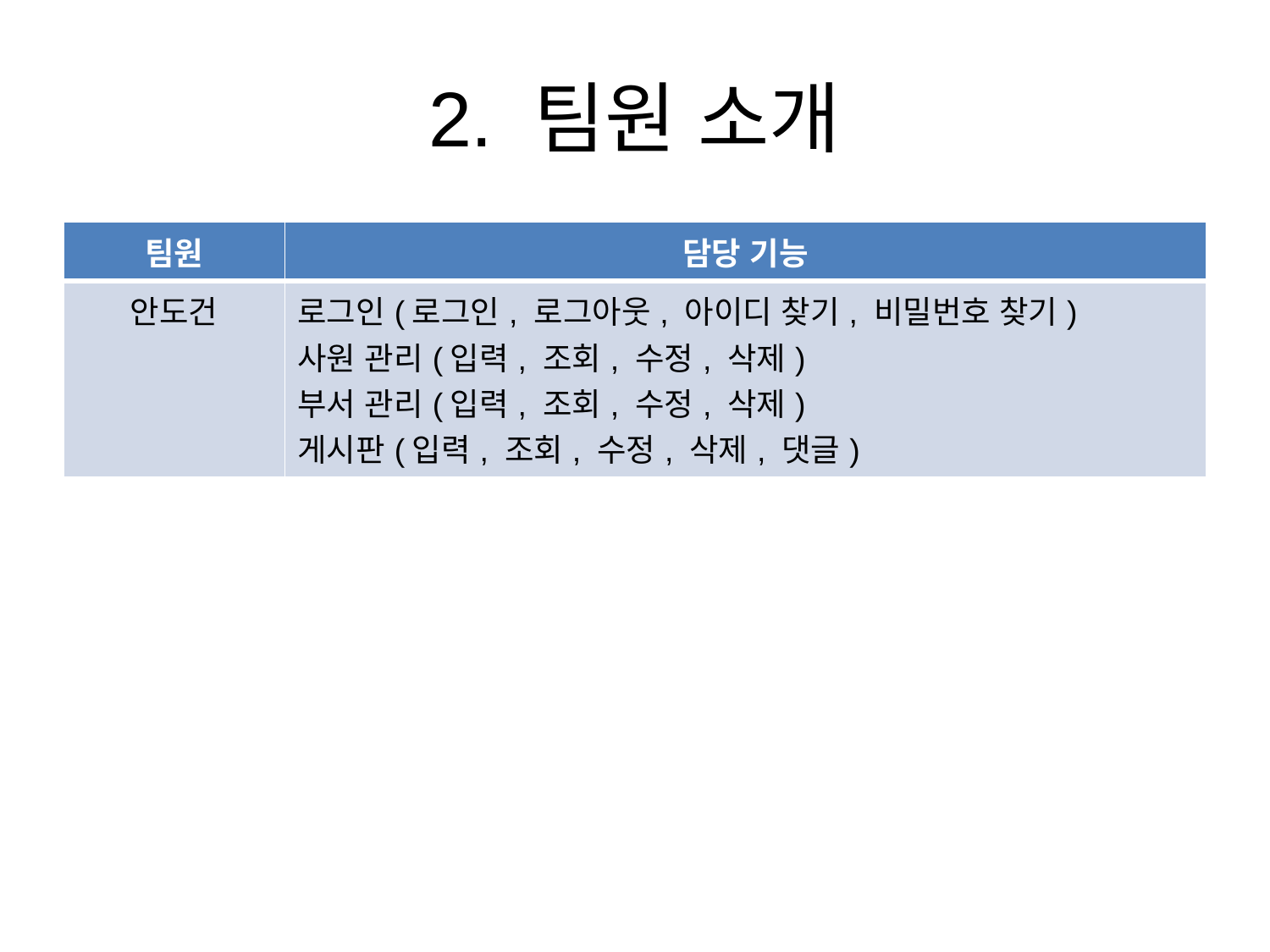

# 2. 팀원 소개
| 팀원 | 담당 기능 |
| --- | --- |
| 안도건 | 로그인(로그인, 로그아웃, 아이디 찾기, 비밀번호 찾기) 사원 관리(입력, 조회, 수정, 삭제) 부서 관리(입력, 조회, 수정, 삭제) 게시판(입력, 조회, 수정, 삭제, 댓글) |